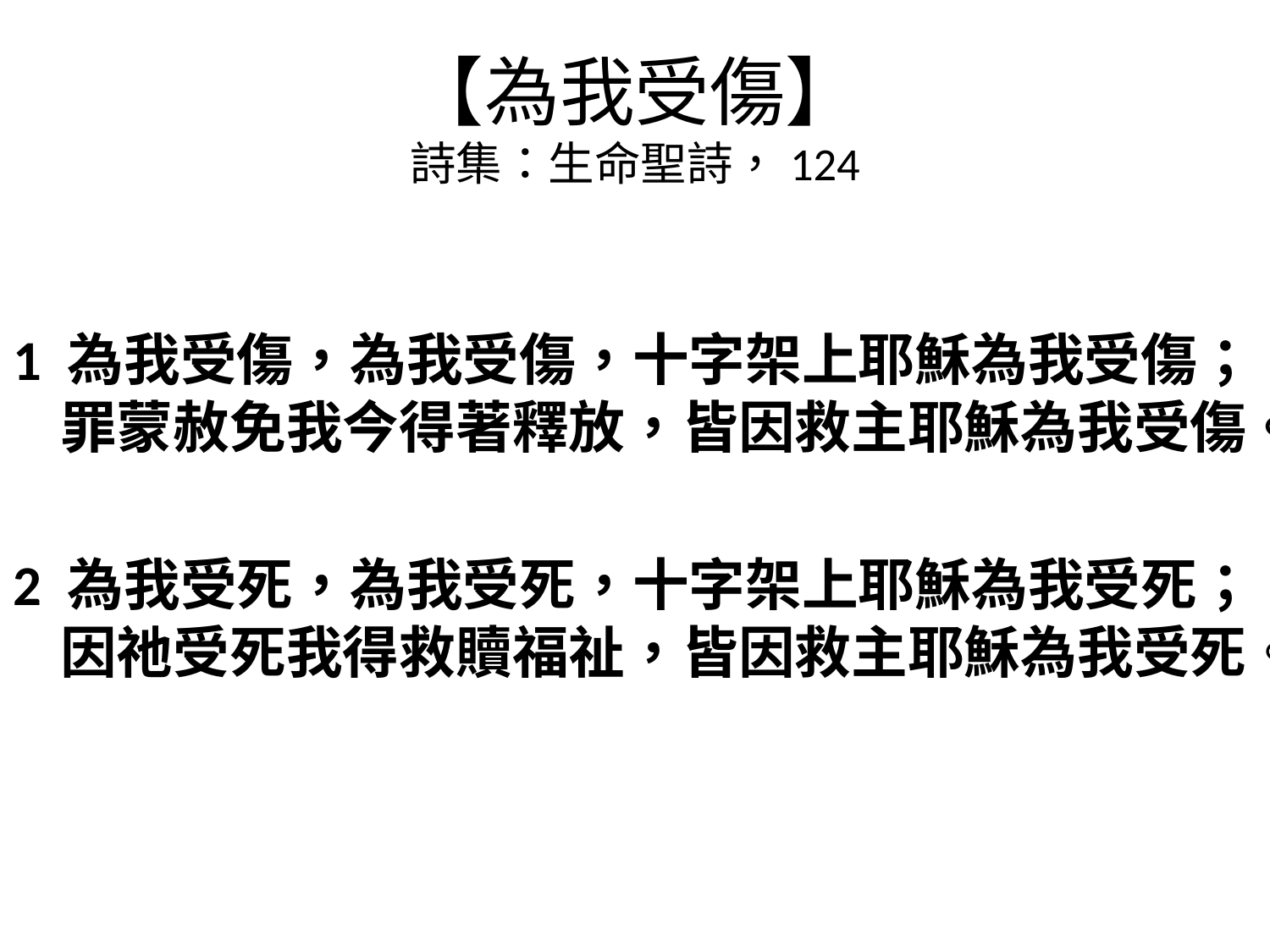

# 【為我受傷】 詩集：生命聖詩，124
1 為我受傷，為我受傷，十字架上耶穌為我受傷；
罪蒙赦免我今得著釋放，皆因救主耶穌為我受傷。

2 為我受死，為我受死，十字架上耶穌為我受死；
因祂受死我得救贖福祉，皆因救主耶穌為我受死。